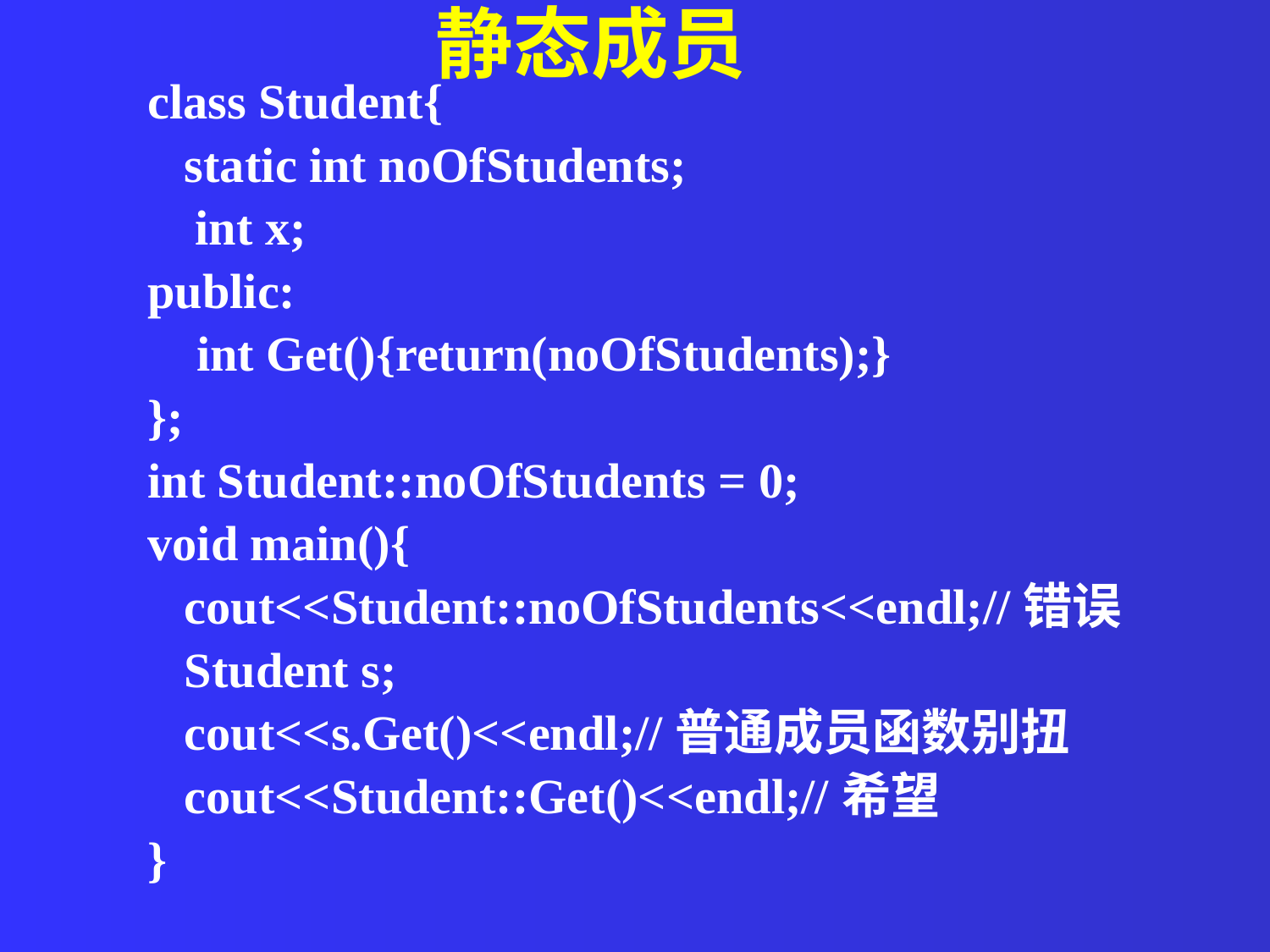

静态成员
class Student{
   static int noOfStudents;
	int x;
public:
    int Get(){return(noOfStudents);}
};
int Student::noOfStudents = 0;
void main(){
   cout<<Student::noOfStudents<<endl;//错误
   Student s;
   cout<<s.Get()<<endl;//普通成员函数别扭
   cout<<Student::Get()<<endl;//希望
}